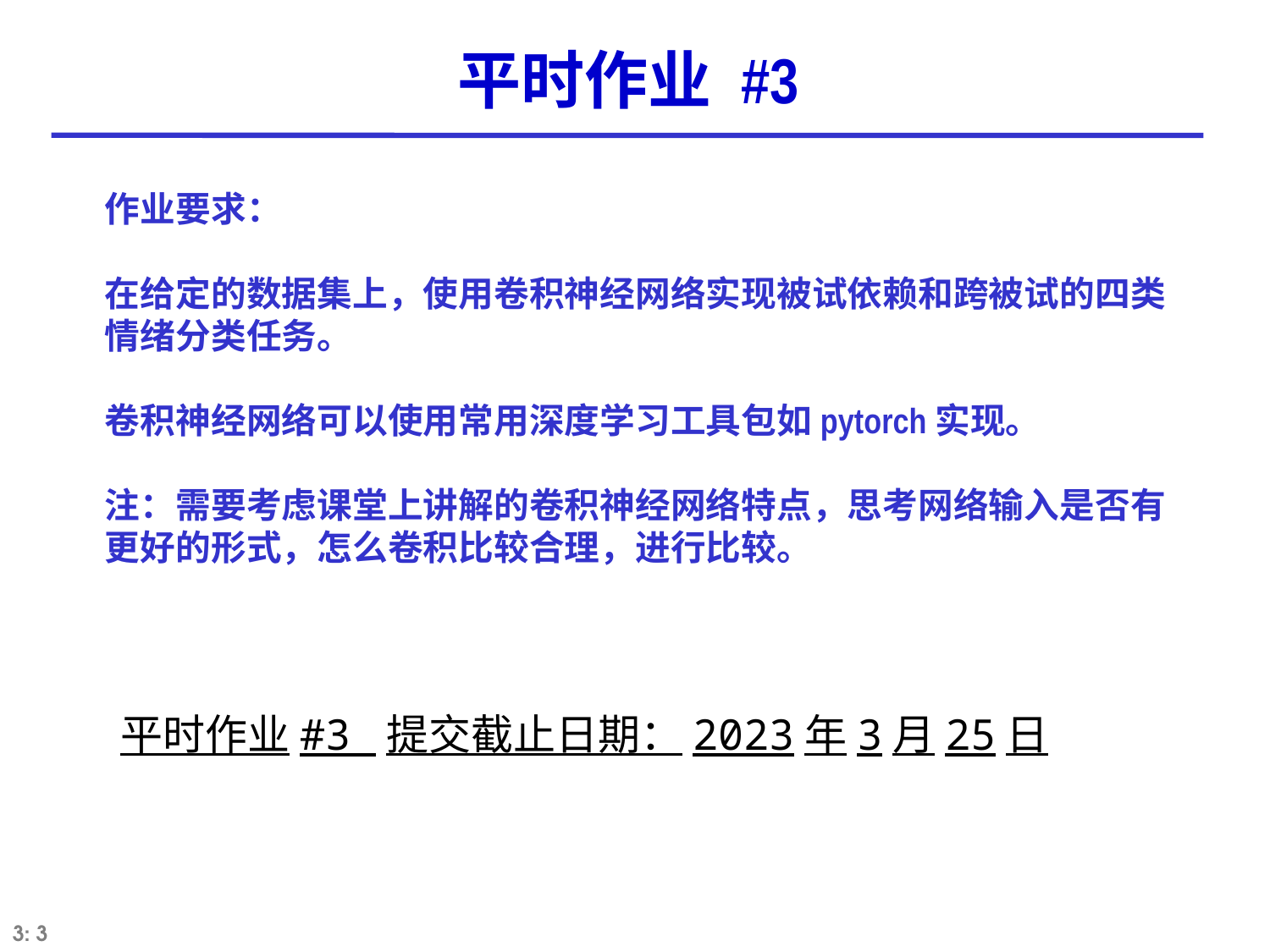

平时作业 #3
作业要求：

在给定的数据集上，使用卷积神经网络实现被试依赖和跨被试的四类情绪分类任务。

卷积神经网络可以使用常用深度学习工具包如pytorch实现。

注：需要考虑课堂上讲解的卷积神经网络特点，思考网络输入是否有更好的形式，怎么卷积比较合理，进行比较。

平时作业#3 提交截止日期：2023年3月25日